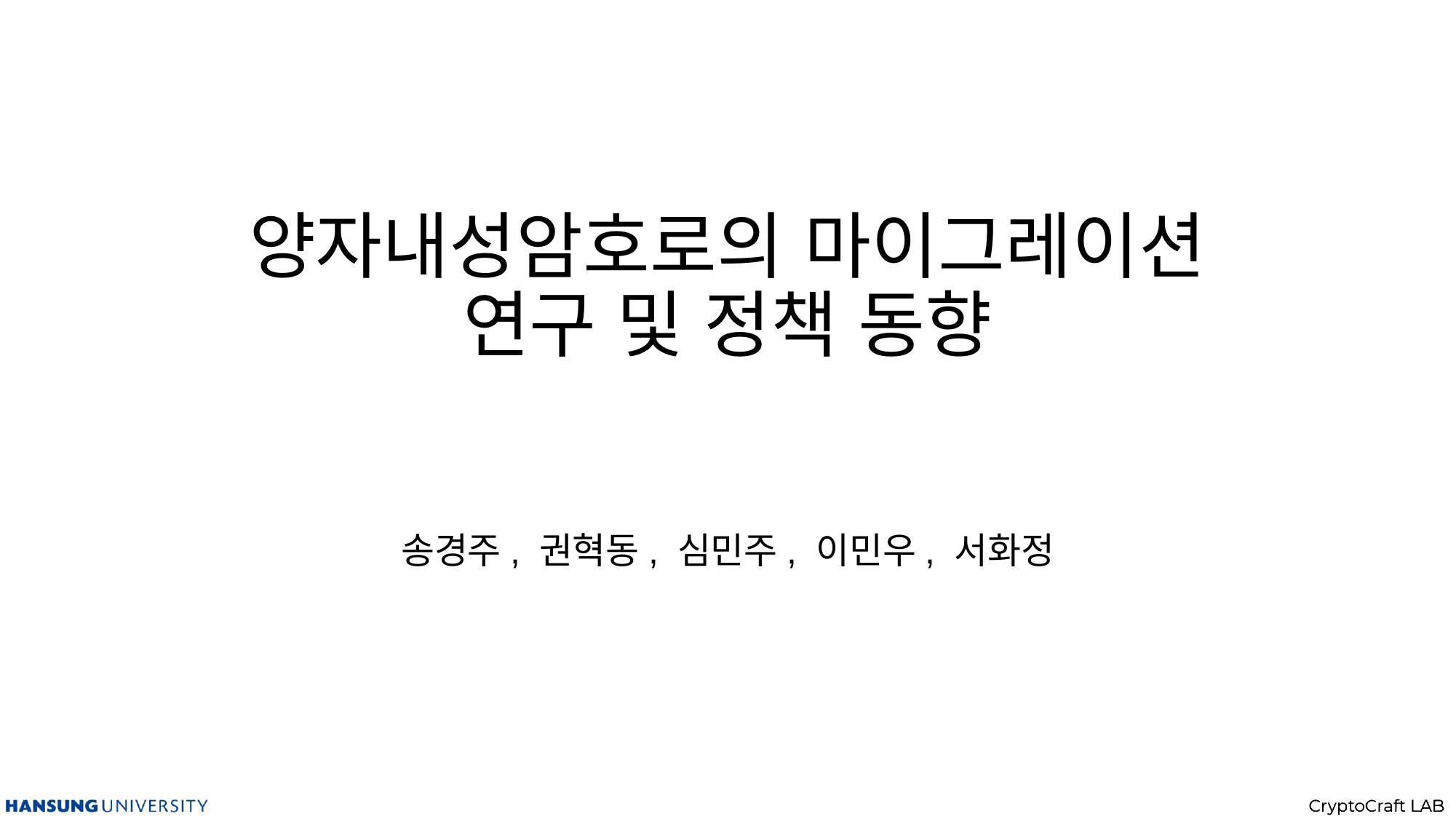

# 양자내성암호로의 마이그레이션 연구 및 정책 동향
송경주, 권혁동, 심민주, 이민우, 서화정